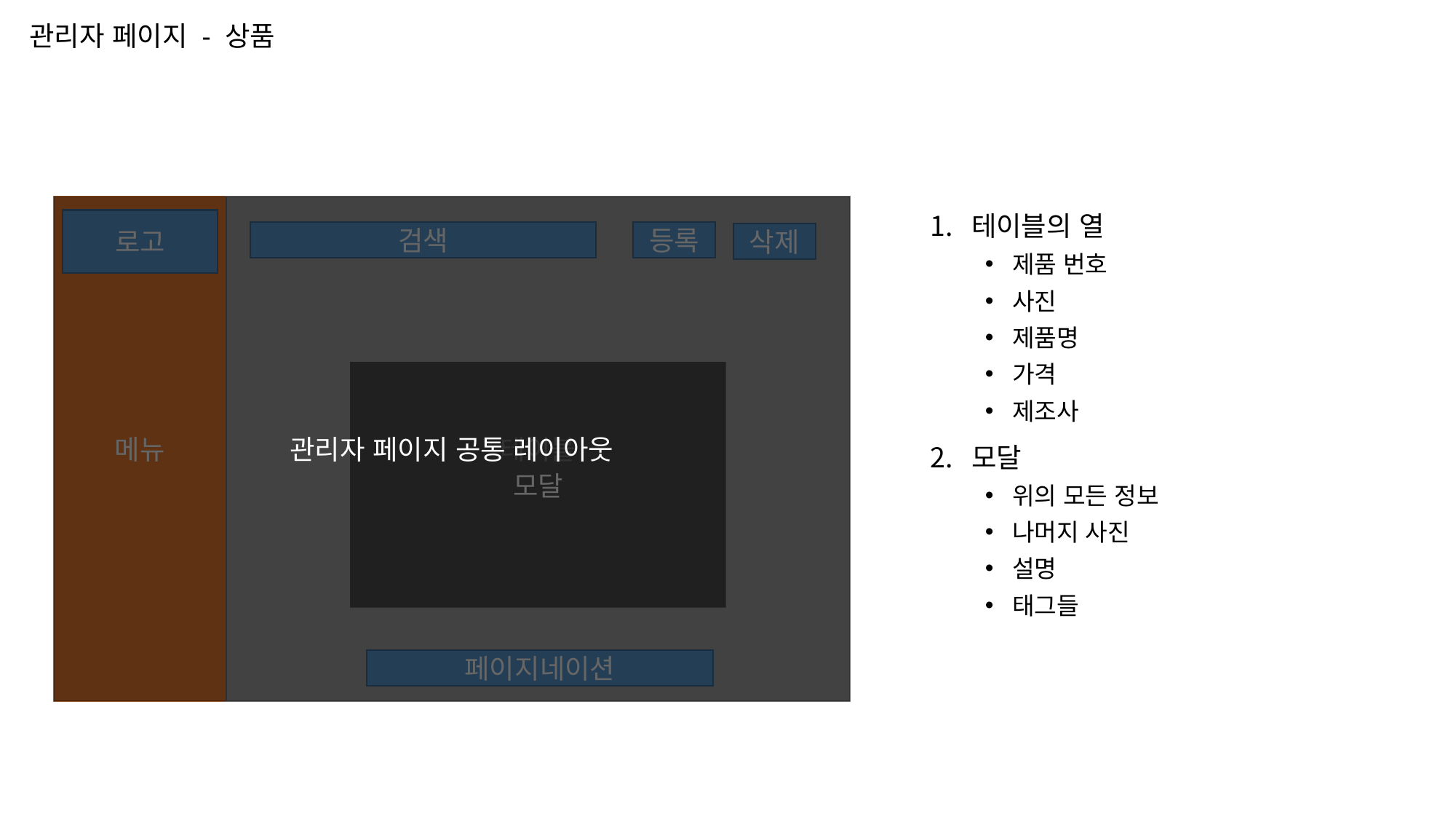

# 관리자 페이지 - 상품
테이블의 열
제품 번호
사진
제품명
가격
제조사
모달
위의 모든 정보
나머지 사진
설명
태그들
메뉴
관리자 페이지 공통 레이아웃
테이블
로고
검색
등록
삭제
모달
페이지네이션